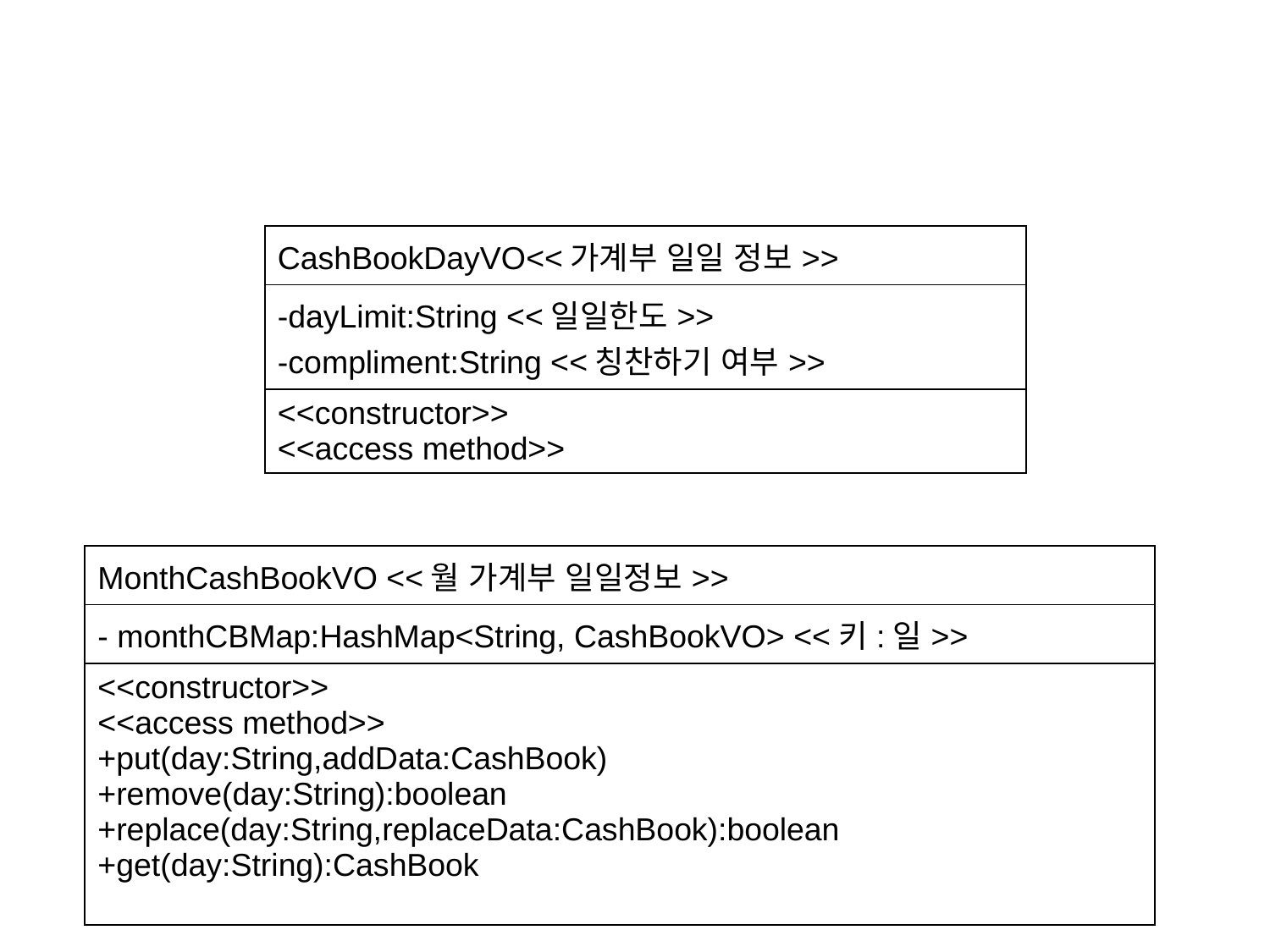

| CashBookDayVO<<가계부 일일 정보>> |
| --- |
| -dayLimit:String <<일일한도>> -compliment:String <<칭찬하기 여부>> |
| <<constructor>> <<access method>> |
| MonthCashBookVO <<월 가계부 일일정보>> |
| --- |
| - monthCBMap:HashMap<String, CashBookVO> <<키:일>> |
| <<constructor>> <<access method>> +put(day:String,addData:CashBook) +remove(day:String):boolean +replace(day:String,replaceData:CashBook):boolean +get(day:String):CashBook |